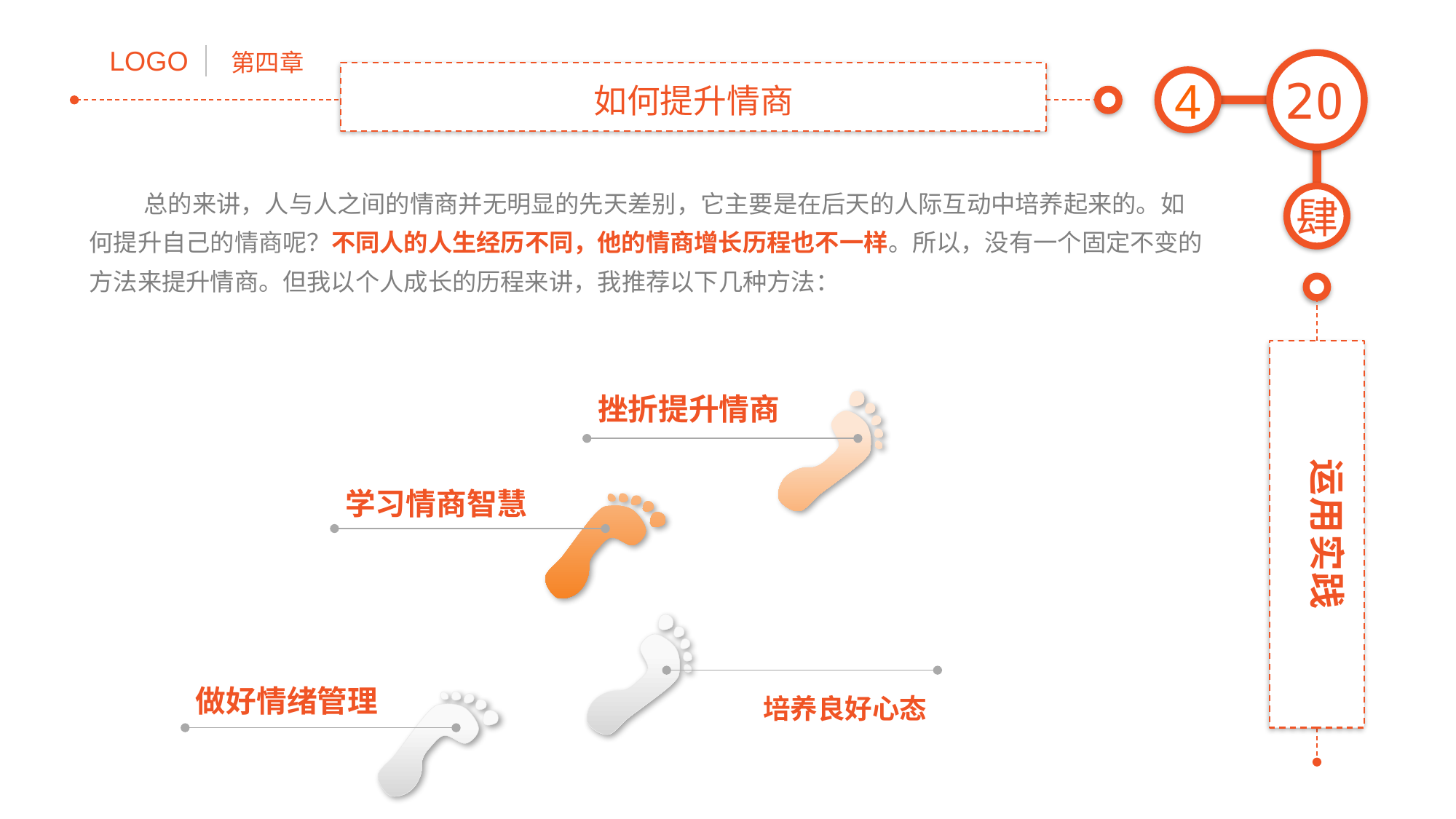

如何提升情商
4
总的来讲，人与人之间的情商并无明显的先天差别，它主要是在后天的人际互动中培养起来的。如何提升自己的情商呢？不同人的人生经历不同，他的情商增长历程也不一样。所以，没有一个固定不变的方法来提升情商。但我以个人成长的历程来讲，我推荐以下几种方法：
挫折提升情商

学习情商智慧

做好情绪管理
培养良好心态